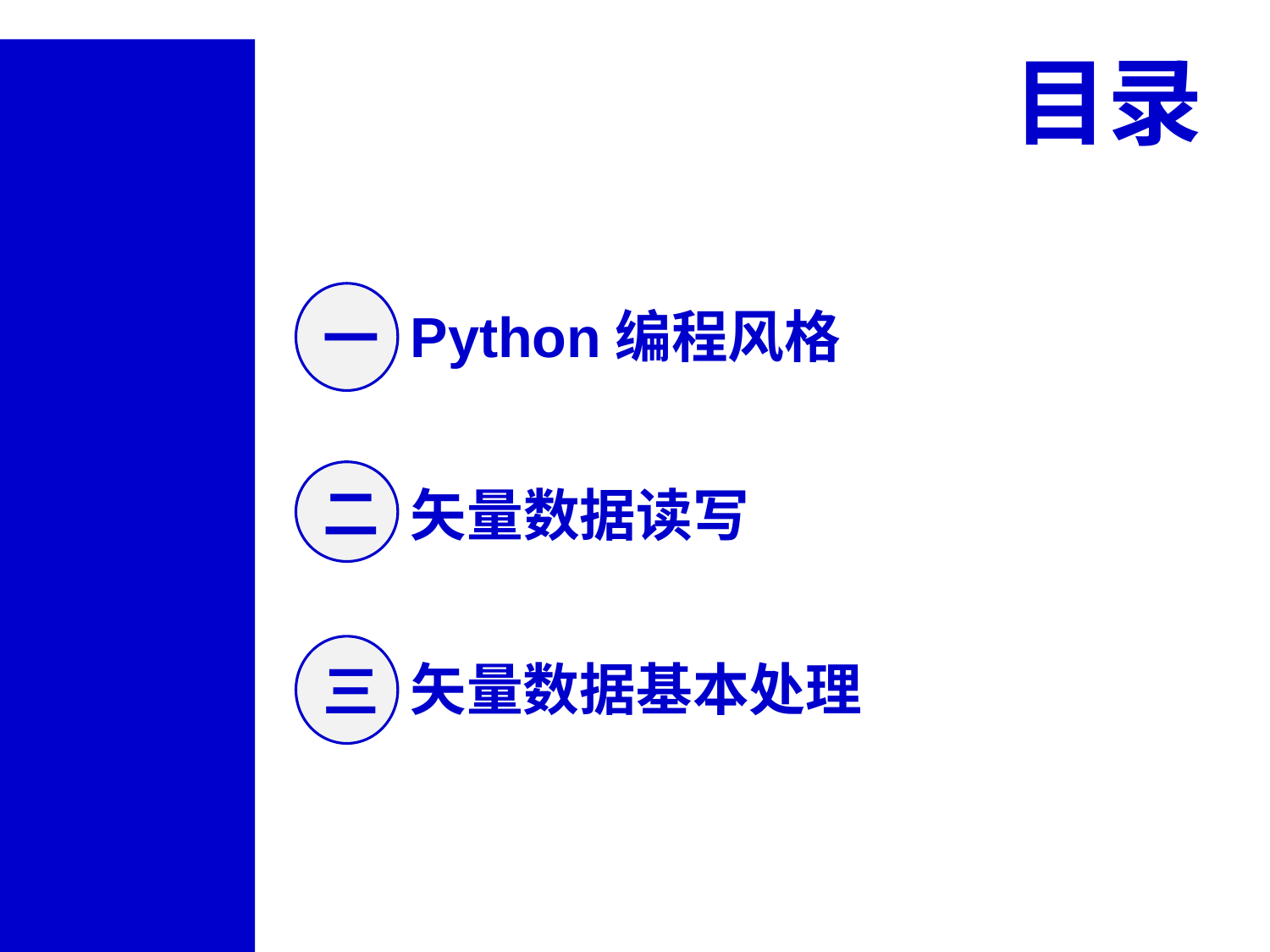

目录

一
Python编程风格
二
矢量数据读写
三
矢量数据基本处理